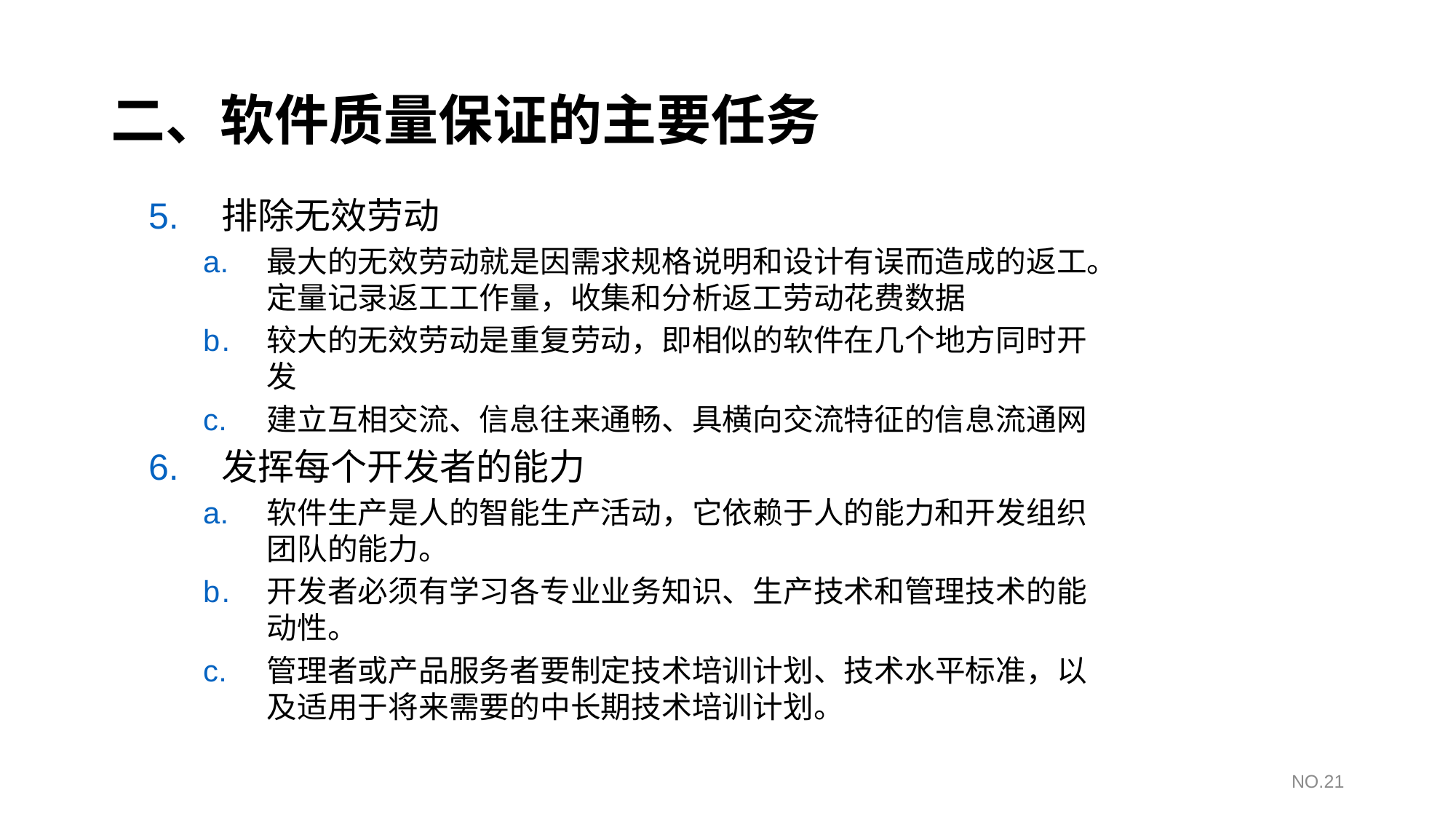

# 二、软件质量保证的主要任务
排除无效劳动
最大的无效劳动就是因需求规格说明和设计有误而造成的返工。定量记录返工工作量，收集和分析返工劳动花费数据
较大的无效劳动是重复劳动，即相似的软件在几个地方同时开发
建立互相交流、信息往来通畅、具横向交流特征的信息流通网
发挥每个开发者的能力
软件生产是人的智能生产活动，它依赖于人的能力和开发组织团队的能力。
开发者必须有学习各专业业务知识、生产技术和管理技术的能动性。
管理者或产品服务者要制定技术培训计划、技术水平标准，以及适用于将来需要的中长期技术培训计划。
NO.21